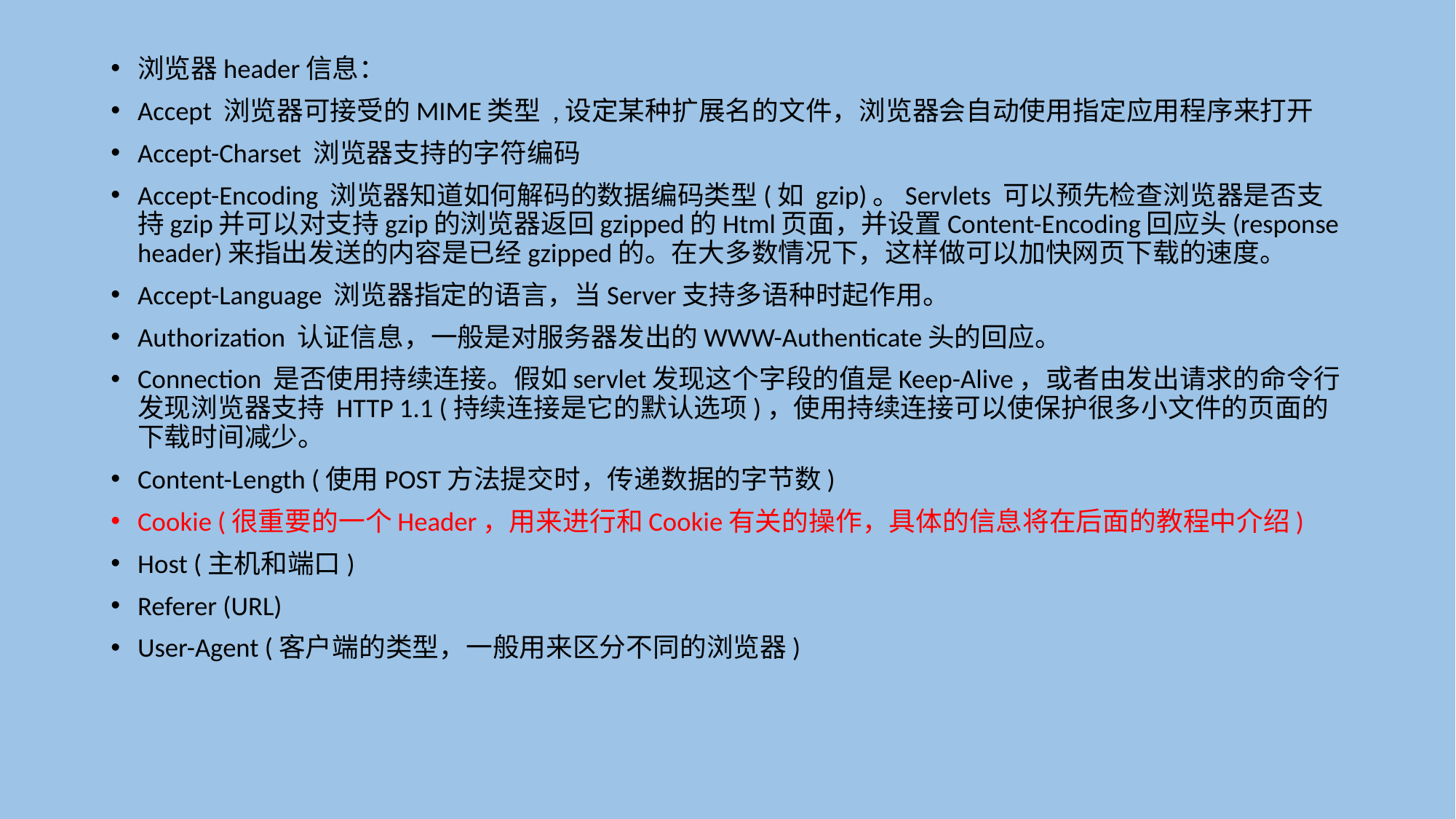

浏览器header信息：
Accept 浏览器可接受的MIME类型 ,设定某种扩展名的文件，浏览器会自动使用指定应用程序来打开
Accept-Charset 浏览器支持的字符编码
Accept-Encoding 浏览器知道如何解码的数据编码类型(如 gzip)。Servlets 可以预先检查浏览器是否支持gzip并可以对支持gzip的浏览器返回gzipped的Html页面，并设置Content-Encoding回应头(response header)来指出发送的内容是已经gzipped的。在大多数情况下，这样做可以加快网页下载的速度。
Accept-Language 浏览器指定的语言，当Server支持多语种时起作用。
Authorization 认证信息，一般是对服务器发出的WWW-Authenticate头的回应。
Connection 是否使用持续连接。假如servlet发现这个字段的值是Keep-Alive，或者由发出请求的命令行发现浏览器支持 HTTP 1.1 (持续连接是它的默认选项)，使用持续连接可以使保护很多小文件的页面的下载时间减少。
Content-Length (使用POST方法提交时，传递数据的字节数)
Cookie (很重要的一个Header，用来进行和Cookie有关的操作，具体的信息将在后面的教程中介绍)
Host (主机和端口)
Referer (URL)
User-Agent (客户端的类型，一般用来区分不同的浏览器)